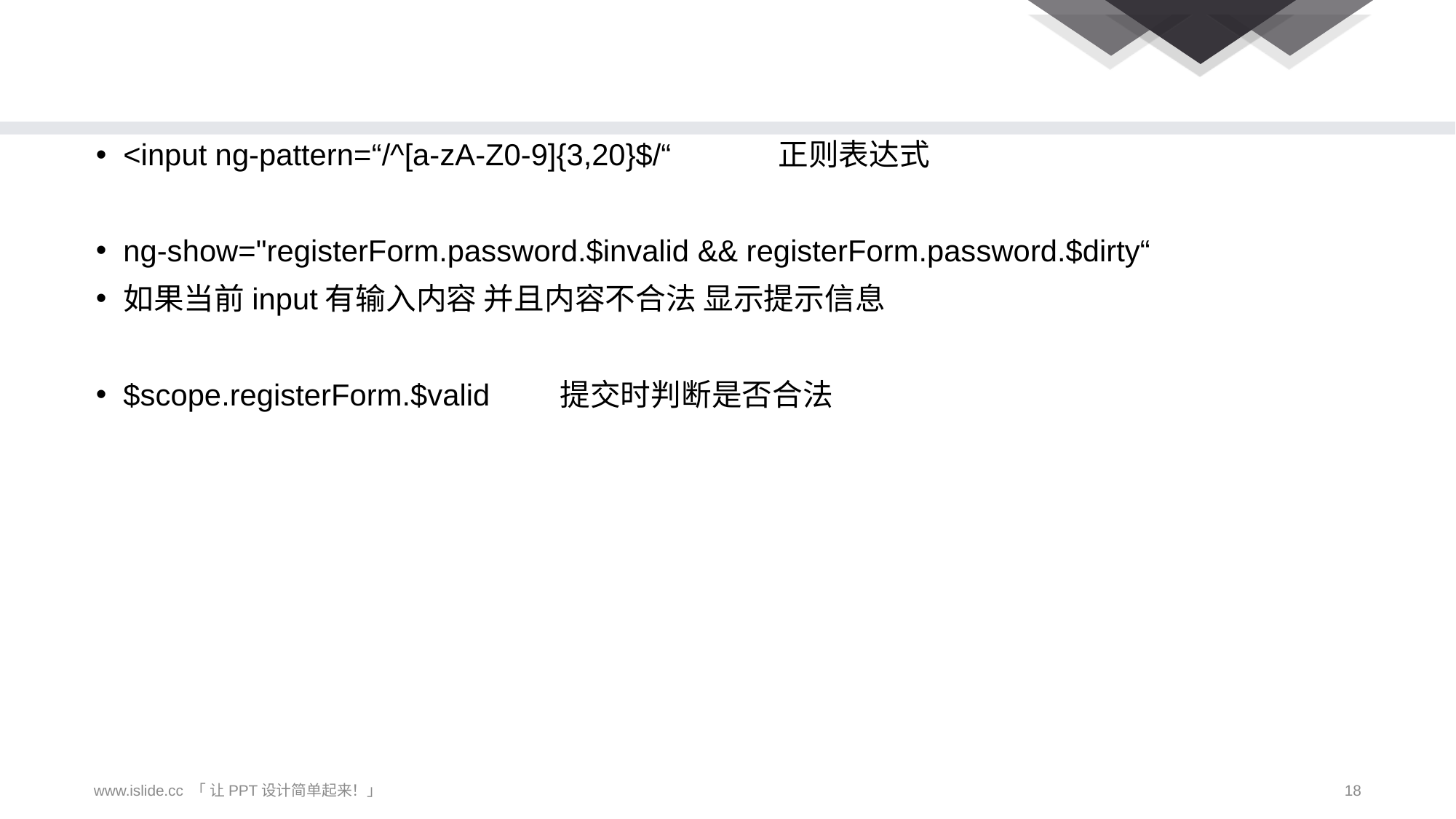

#
<input ng-pattern=“/^[a-zA-Z0-9]{3,20}$/“	正则表达式

ng-show="registerForm.password.$invalid && registerForm.password.$dirty“
如果当前input有输入内容 并且内容不合法 显示提示信息

$scope.registerForm.$valid	提交时判断是否合法
www.islide.cc 「 让PPT设计简单起来！」
18